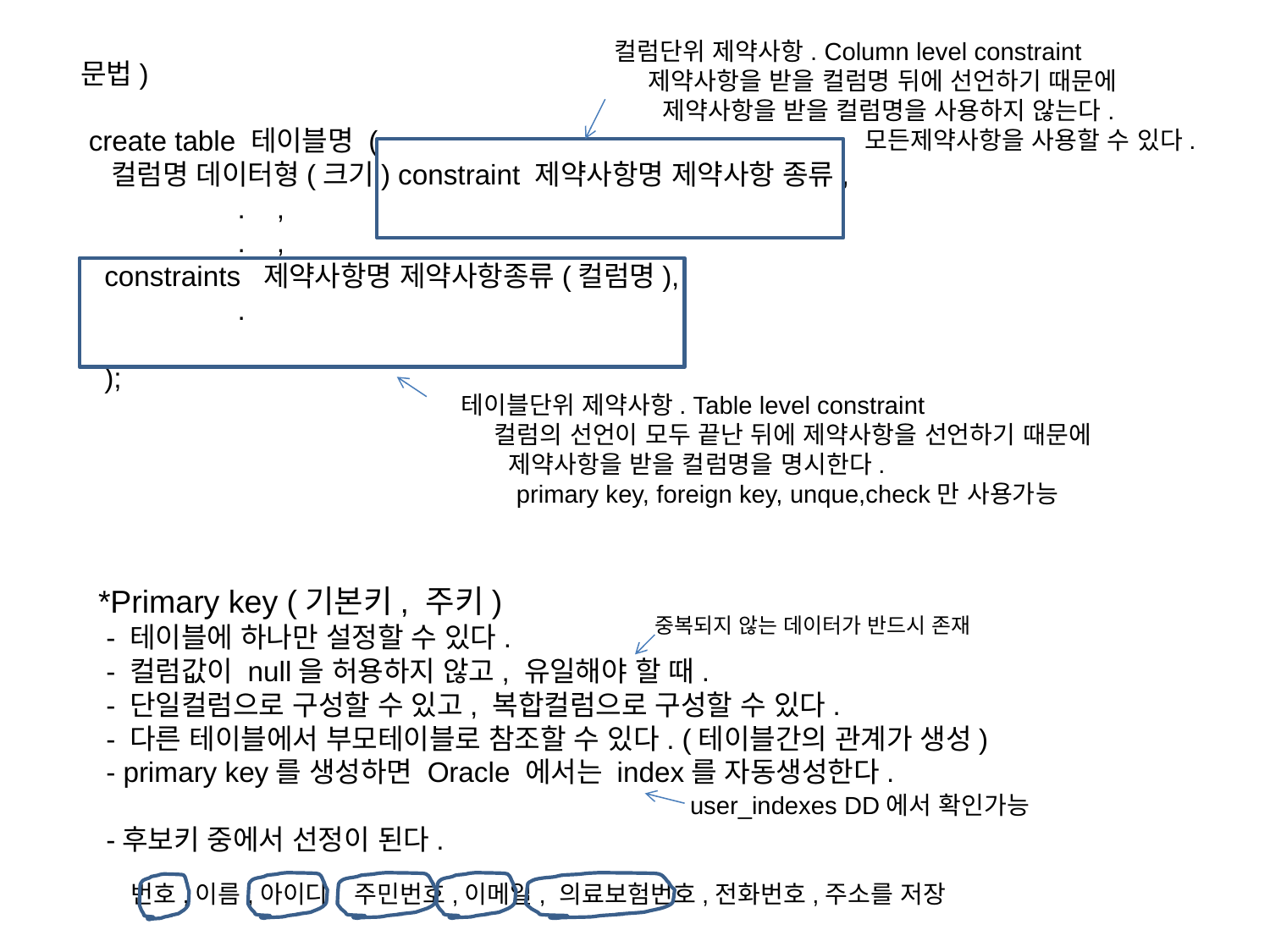

컬럼단위 제약사항. Column level constraint
    제약사항을 받을 컬럼명 뒤에 선언하기 때문에
      제약사항을 받을 컬럼명을 사용하지 않는다.
                                   모든제약사항을 사용할 수 있다.
문법)

 create table 테이블명 (
   컬럼명 데이터형(크기) constraint 제약사항명 제약사항 종류,
                    .    ,
                    .    ,
   constraints  제약사항명 제약사항종류(컬럼명),
                    .

   );

테이블단위 제약사항. Table level constraint
    컬럼의 선언이 모두 끝난 뒤에 제약사항을 선언하기 때문에
      제약사항을 받을 컬럼명을 명시한다.
        primary key, foreign key, unque,check만 사용가능
*Primary key (기본키, 주키)
 - 테이블에 하나만 설정할 수 있다.
 - 컬럼값이 null을 허용하지 않고, 유일해야 할 때.
 - 단일컬럼으로 구성할 수 있고, 복합컬럼으로 구성할 수 있다.
 - 다른 테이블에서 부모테이블로 참조할 수 있다. (테이블간의 관계가 생성)
 - primary key를 생성하면 Oracle 에서는 index를 자동생성한다.

 -후보키 중에서 선정이 된다.
중복되지 않는 데이터가 반드시 존재
user_indexes DD에서 확인가능
번호,이름,아이디, 주민번호,이메일, 의료보험번호,전화번호,주소를 저장